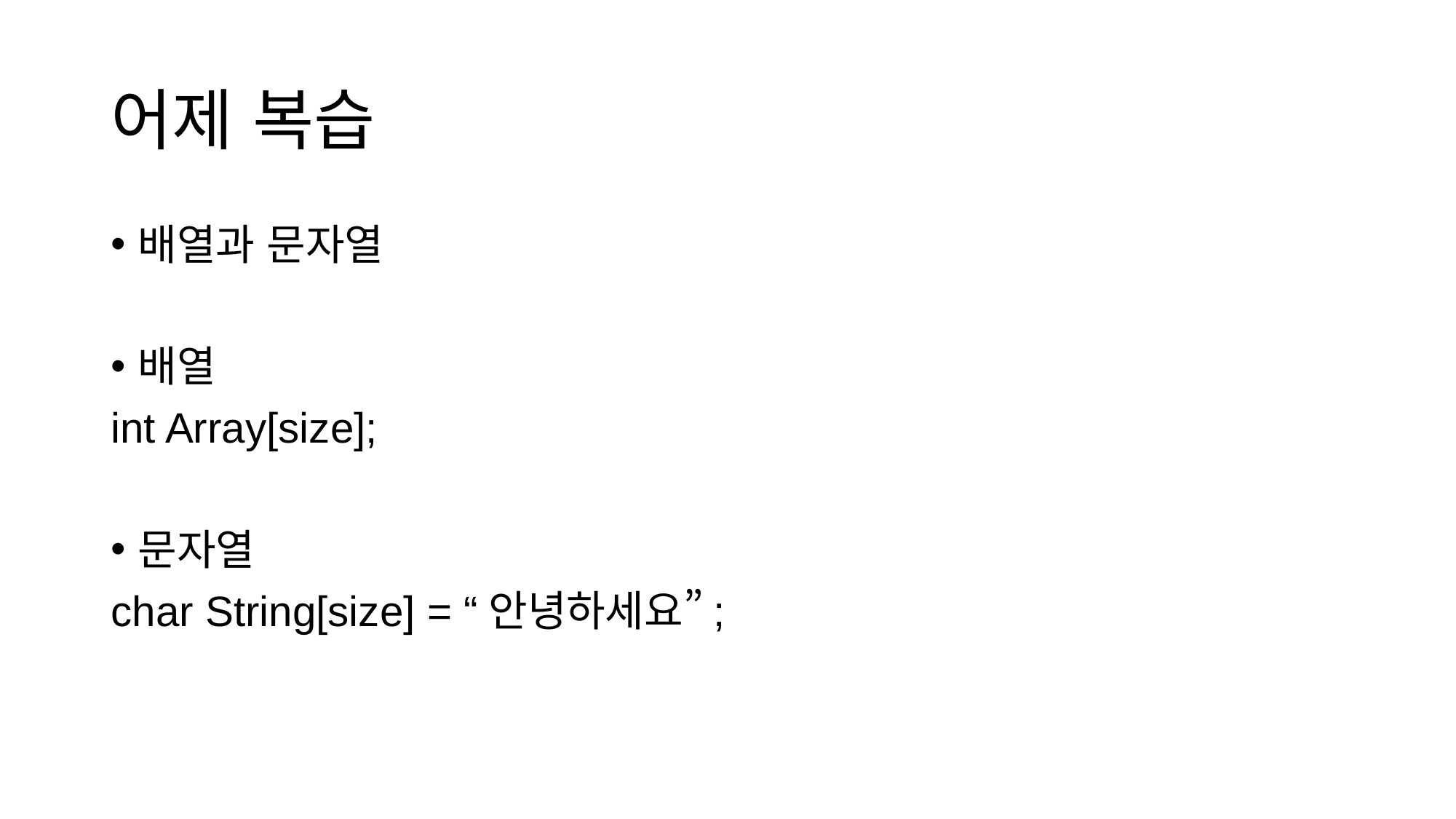

# 어제 복습
배열과 문자열

배열
int Array[size];

문자열
char String[size] = “안녕하세요”;